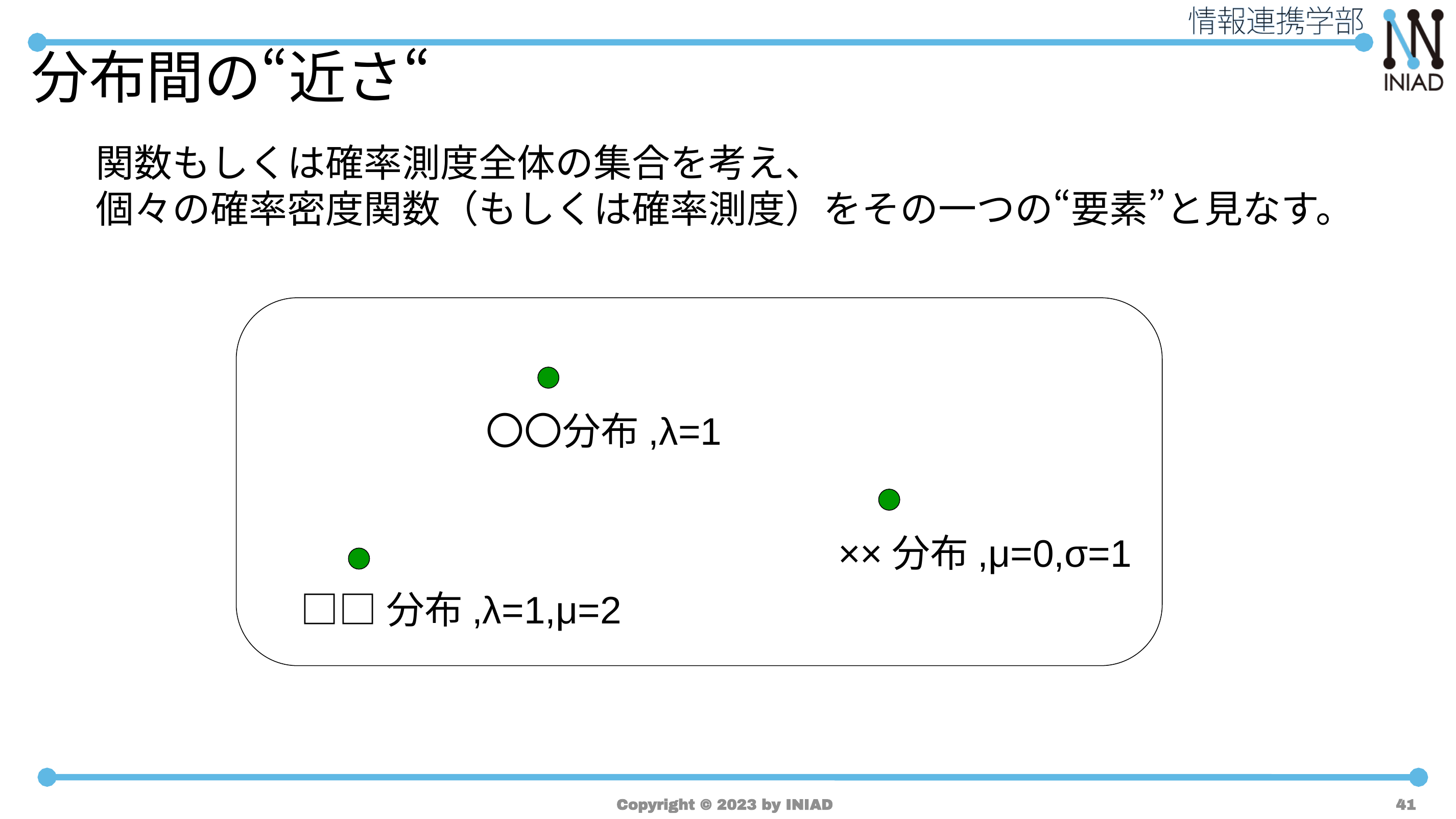

# 分布間の“近さ“
関数もしくは確率測度全体の集合を考え、
個々の確率密度関数（もしくは確率測度）をその一つの“要素”と見なす。

〇〇分布,λ=1

××分布,μ=0,σ=1

□□分布,λ=1,μ=2
Copyright © 2023 by INIAD
41